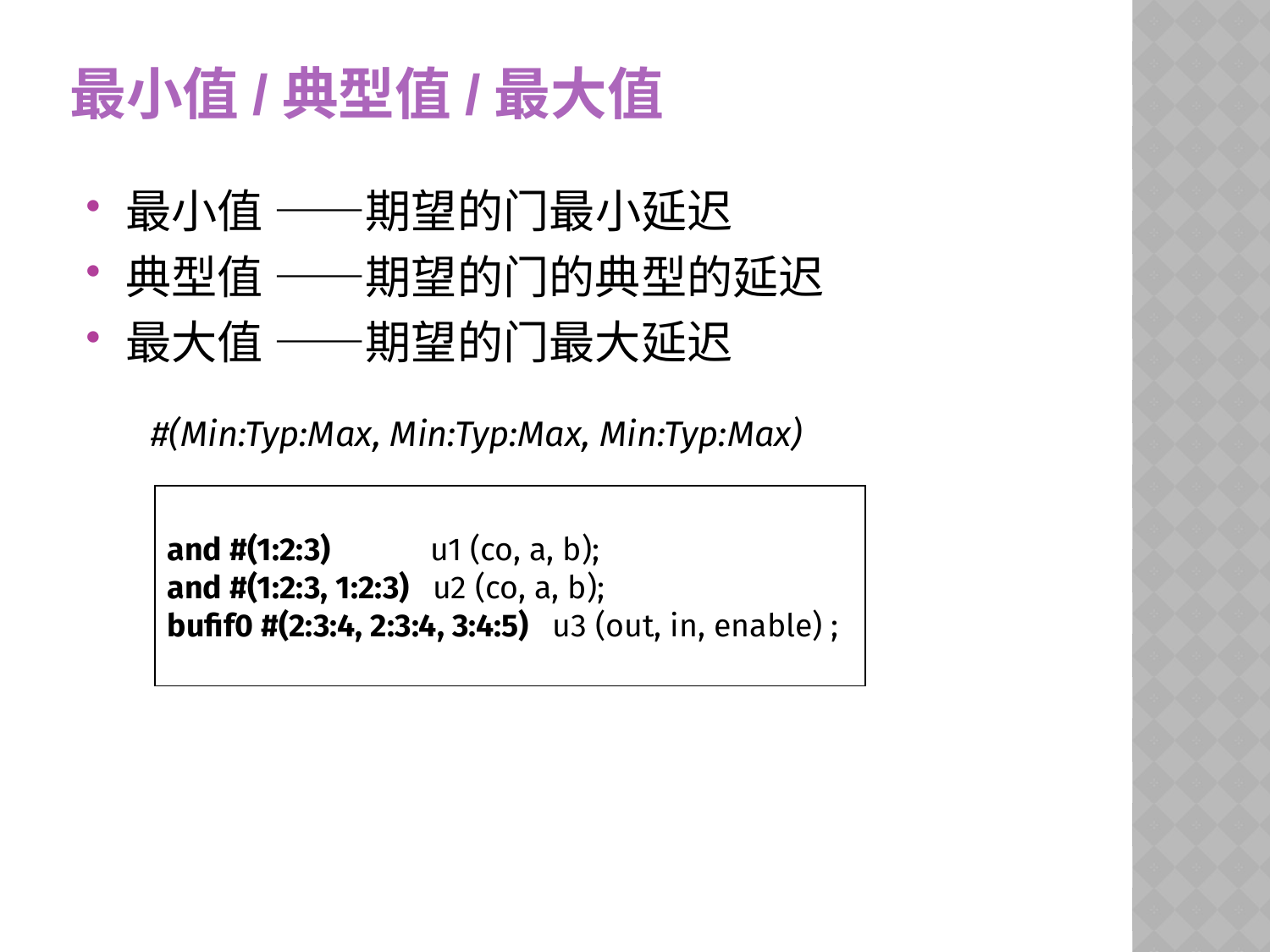

最小值/典型值/最大值
最小值 ——期望的门最小延迟
典型值 ——期望的门的典型的延迟
最大值 ——期望的门最大延迟

       #(Min:Typ:Max, Min:Typ:Max, Min:Typ:Max)
and #(1:2:3)             u1 (co, a, b);
and #(1:2:3, 1:2:3)   u2 (co, a, b);
bufif0 #(2:3:4, 2:3:4, 3:4:5)   u3 (out, in, enable) ;